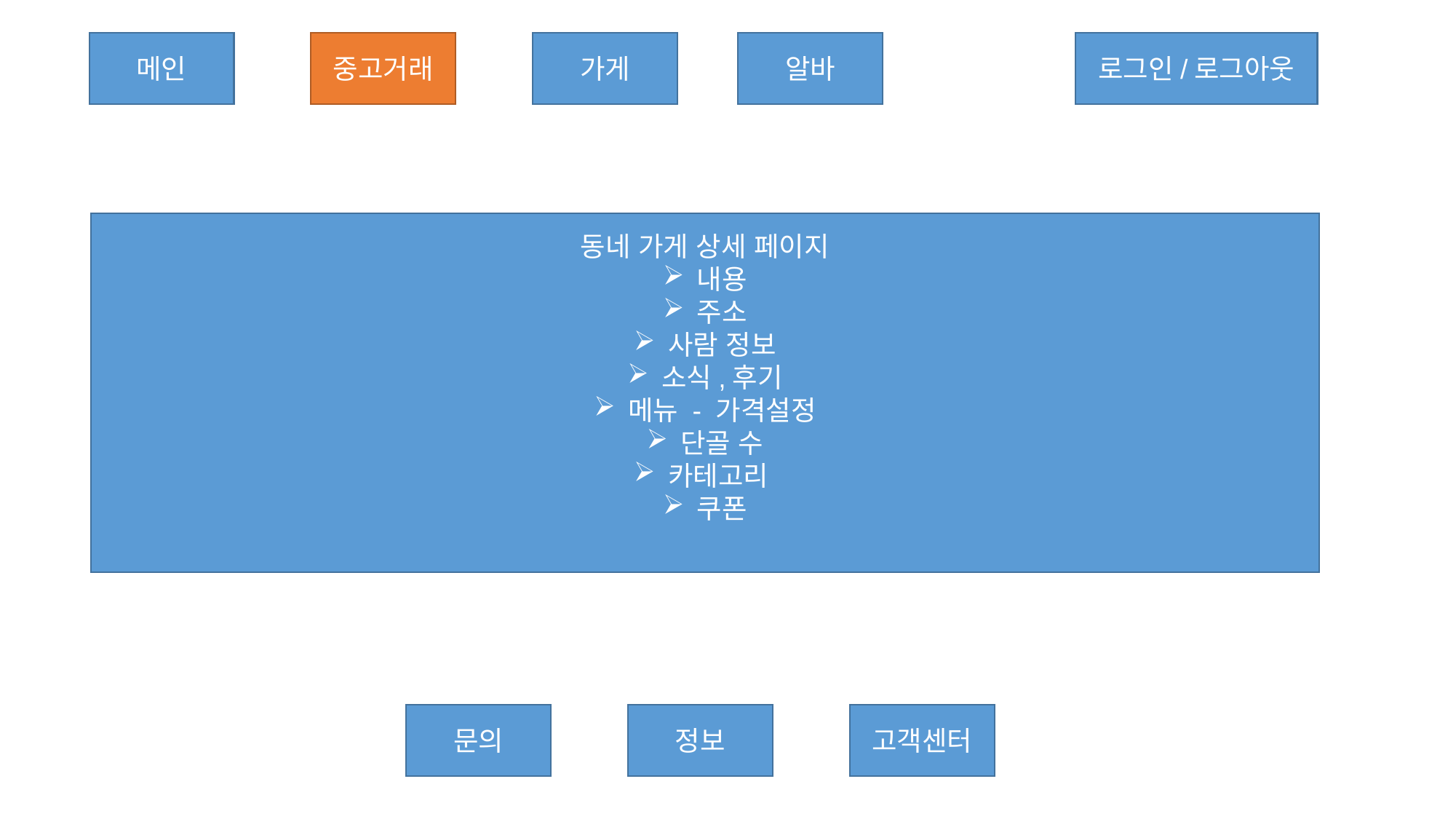

메인
중고거래
가게
알바
로그인/로그아웃
동네 가게 상세 페이지
내용
주소
사람 정보
소식,후기
메뉴 - 가격설정
단골 수
카테고리
쿠폰

문의
정보
고객센터